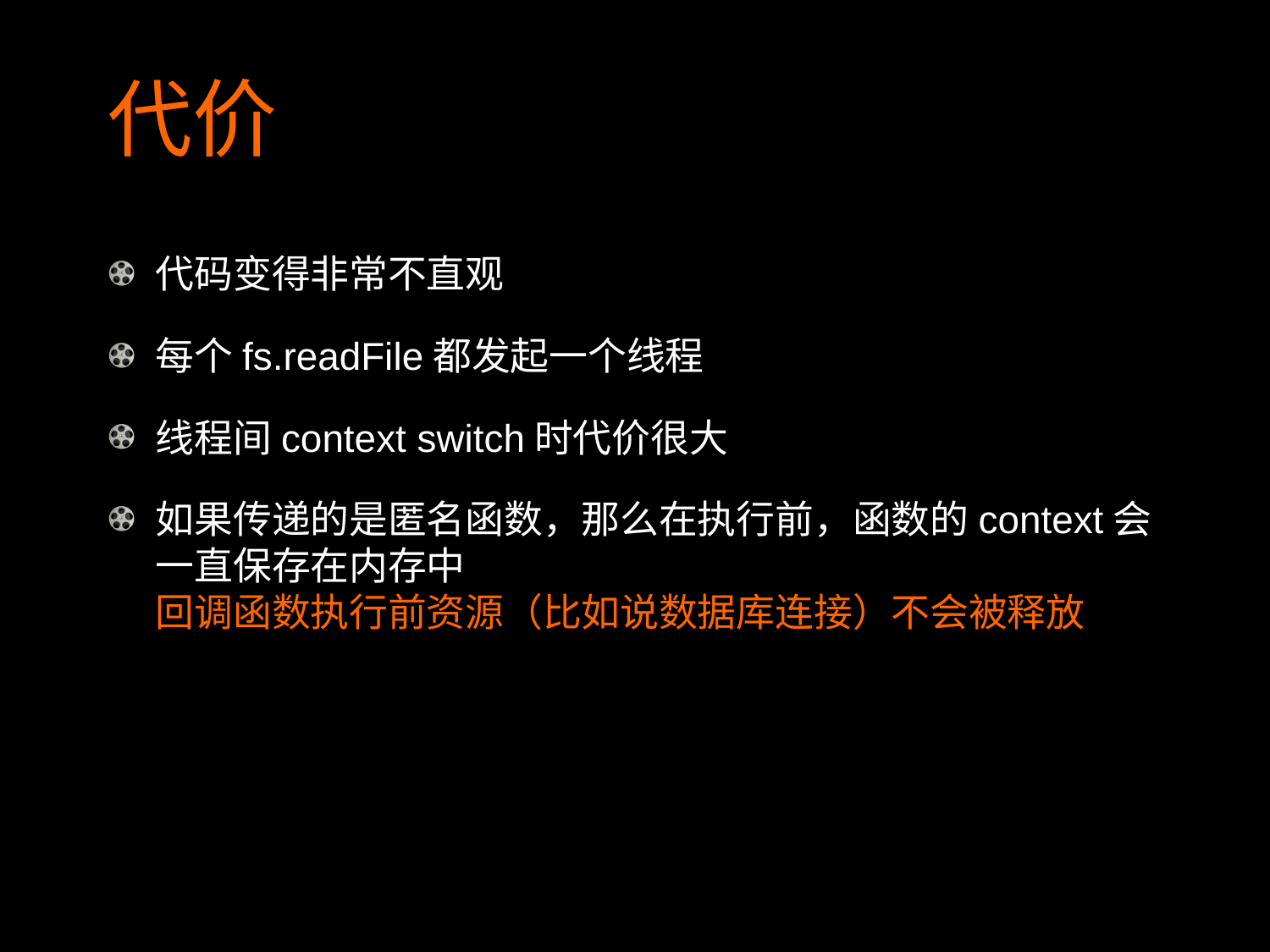

# 代价
代码变得非常不直观
每个fs.readFile都发起一个线程
线程间context switch时代价很大
如果传递的是匿名函数，那么在执行前，函数的context会一直保存在内存中
回调函数执行前资源（比如说数据库连接）不会被释放